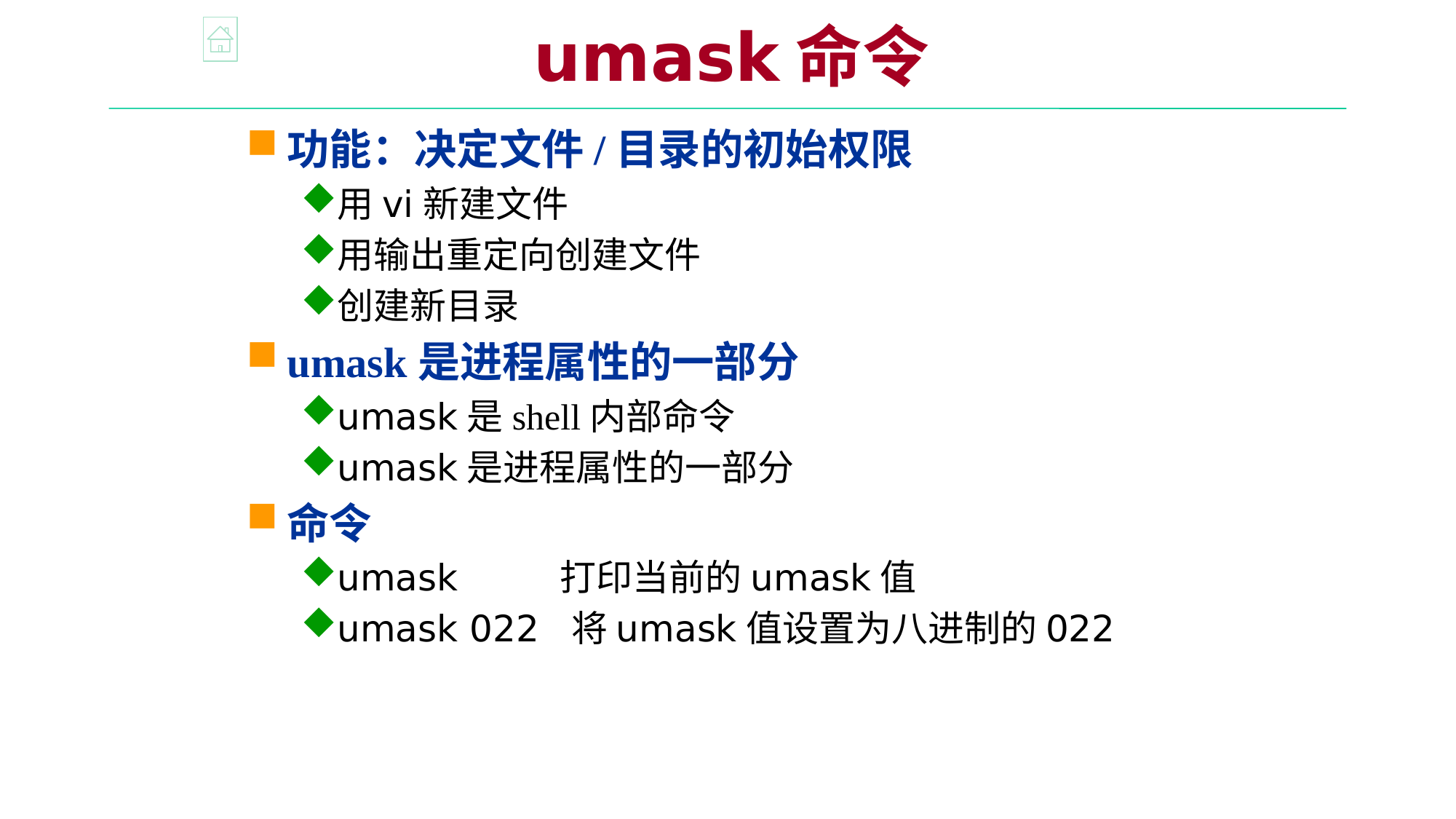

umask命令

功能：决定文件/目录的初始权限
用vi新建文件
用输出重定向创建文件
创建新目录
umask是进程属性的一部分
umask是shell内部命令
umask是进程属性的一部分
命令
umask        打印当前的umask值
umask 022  将umask值设置为八进制的022